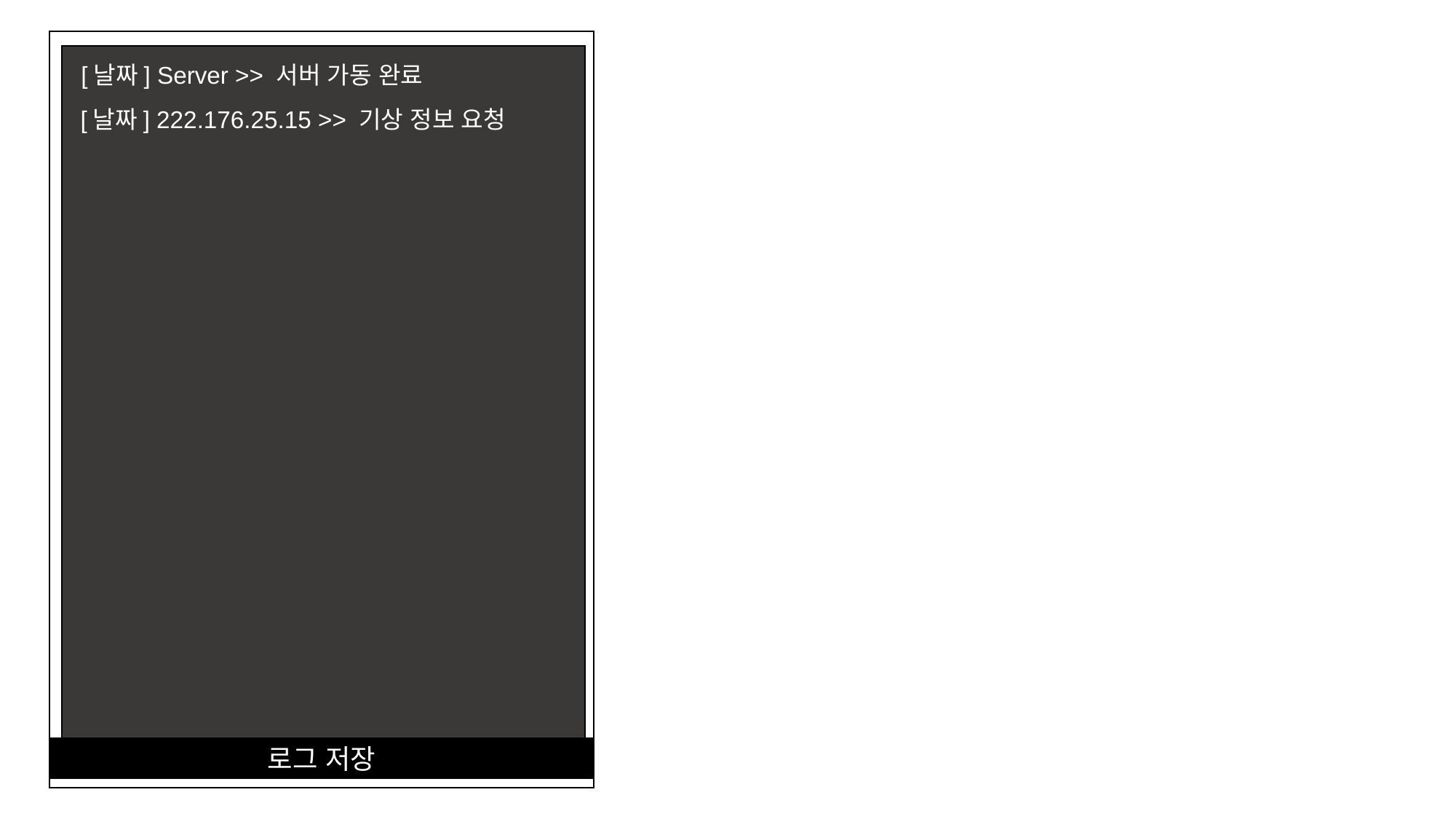

[날짜] Server >> 서버 가동 완료
[날짜] 222.176.25.15 >> 기상 정보 요청
로그 저장